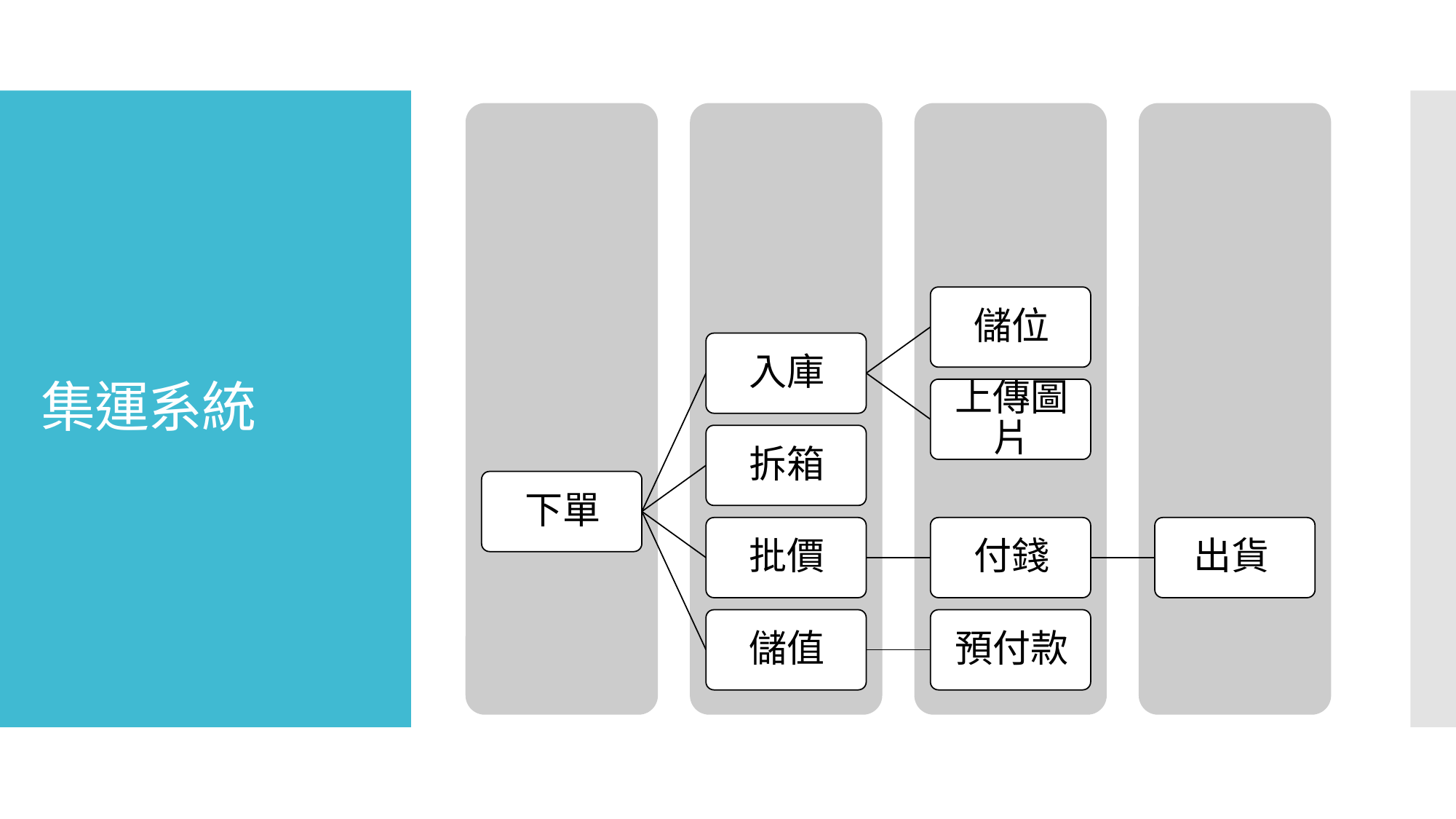

下單

入庫

儲位

上傳圖片

拆箱

批價

付錢

出貨

儲值

預付款
# 集運系統